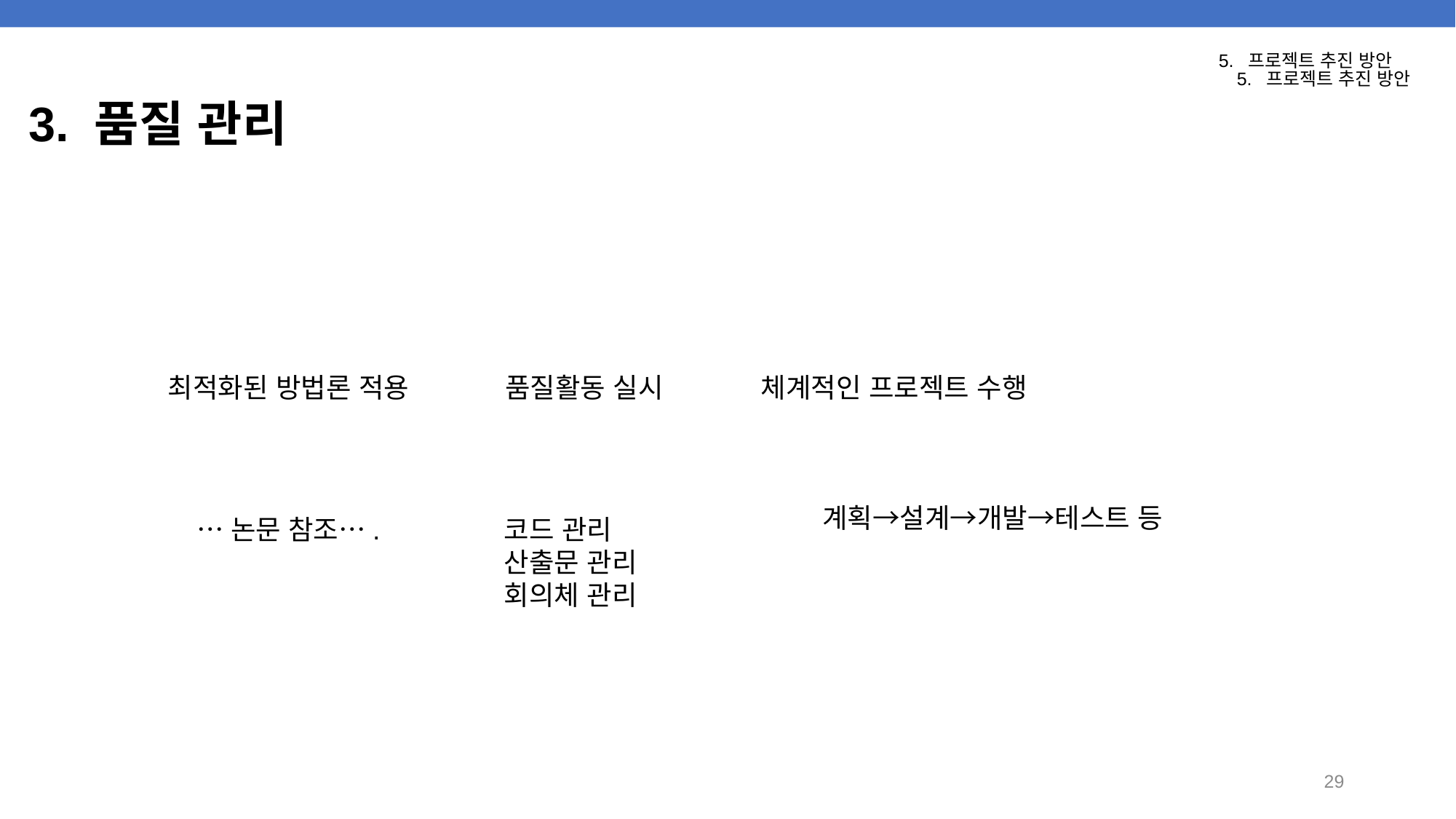

5.  프로젝트 추진 방안
5.  프로젝트 추진 방안
# 3. 품질 관리
최적화된 방법론 적용
품질활동 실시
체계적인 프로젝트 수행
계획→설계→개발→테스트 등
…논문 참조….
코드 관리
산출문 관리
회의체 관리
29